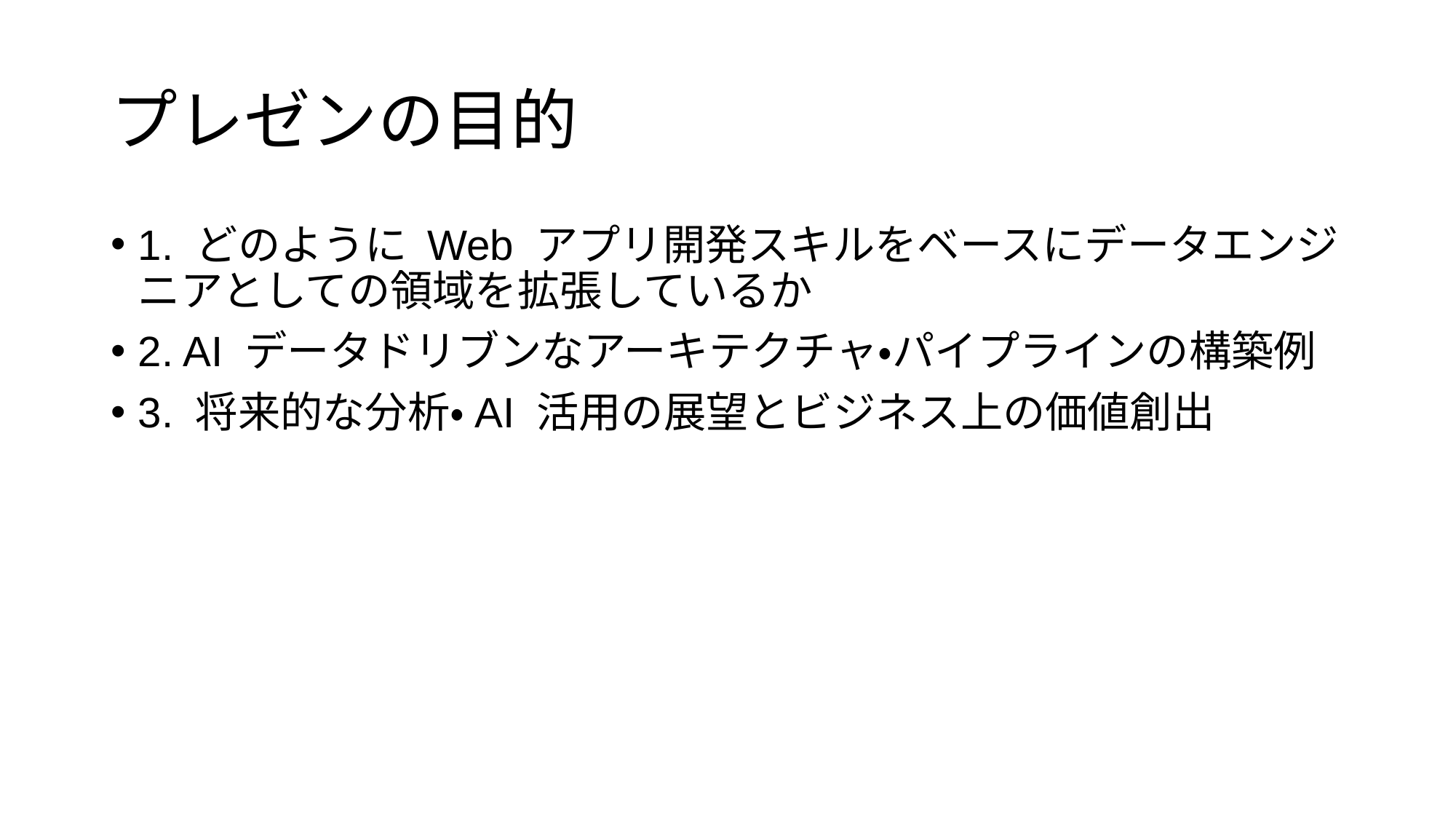

# プレゼンの目的
1. どのように Web アプリ開発スキルをベースにデータエンジニアとしての領域を拡張しているか
2. AI データドリブンなアーキテクチャ・パイプラインの構築例
3. 将来的な分析・AI 活用の展望とビジネス上の価値創出